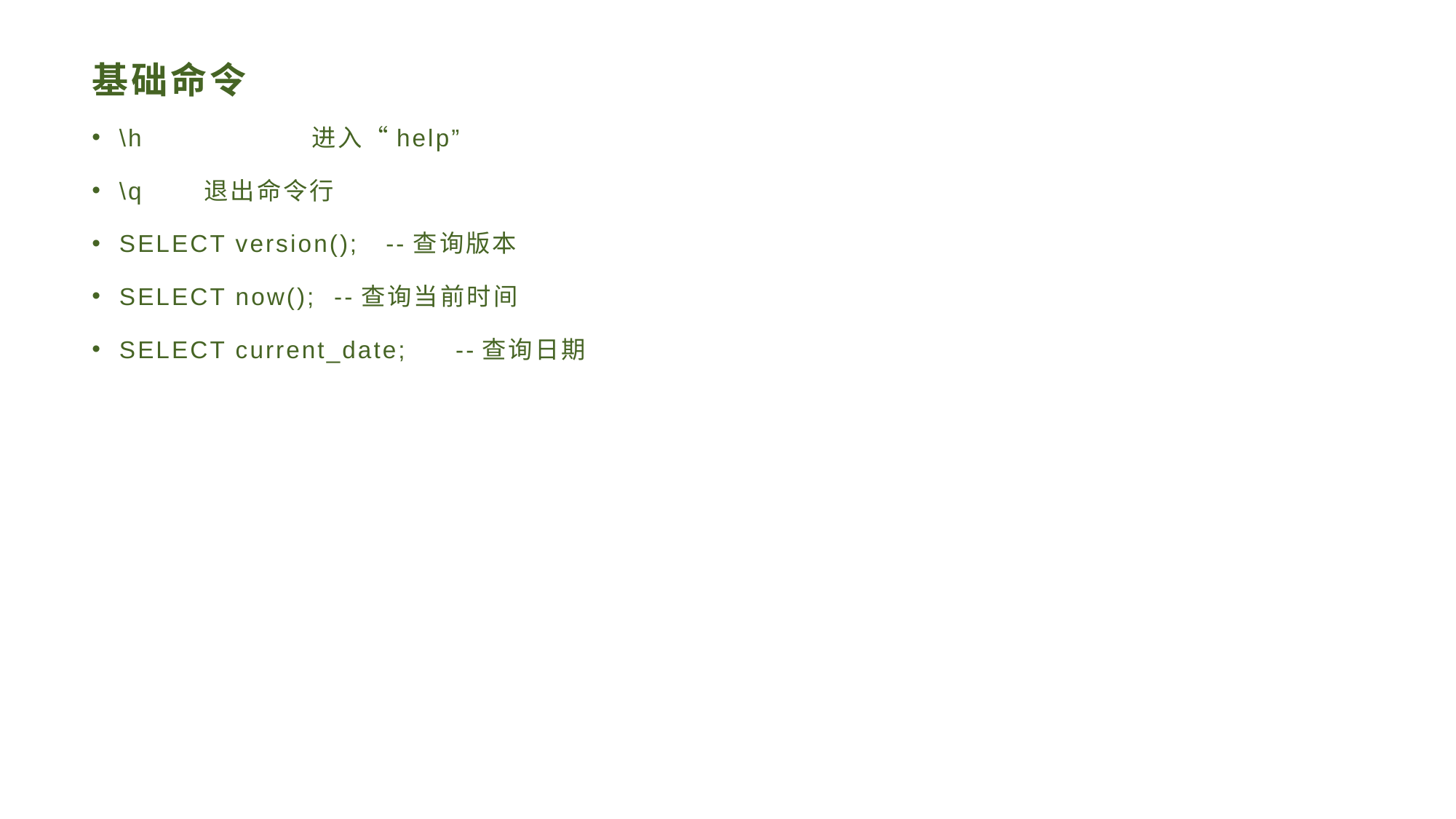

# 基础命令
\h	进入“help”
\q      退出命令行
SELECT version();   --查询版本
SELECT now();  --查询当前时间
SELECT current_date; 	 --查询日期